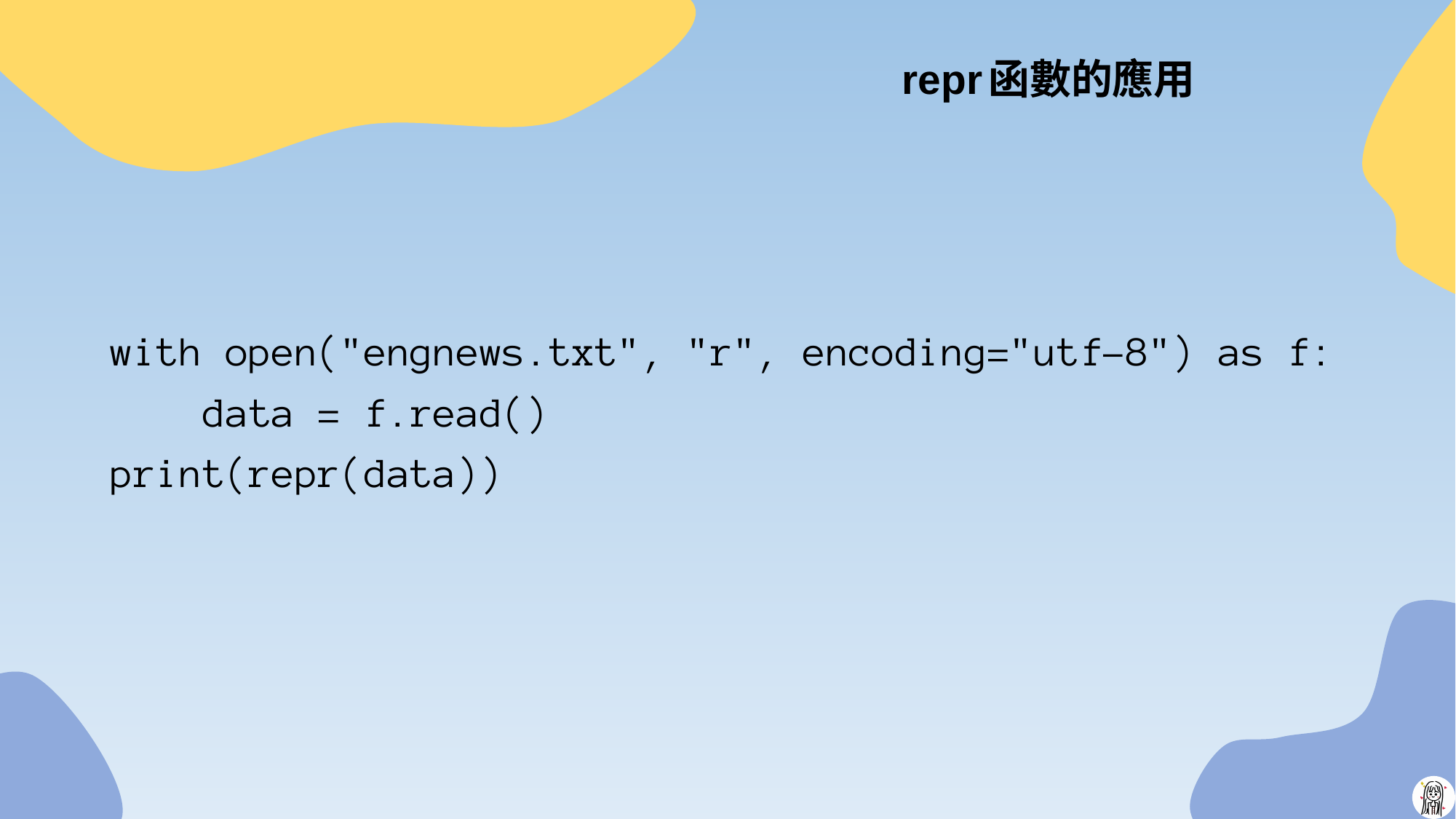

# repr函數的應用
with open("engnews.txt", "r", encoding="utf-8") as f:
    data = f.read()
print(repr(data))
14